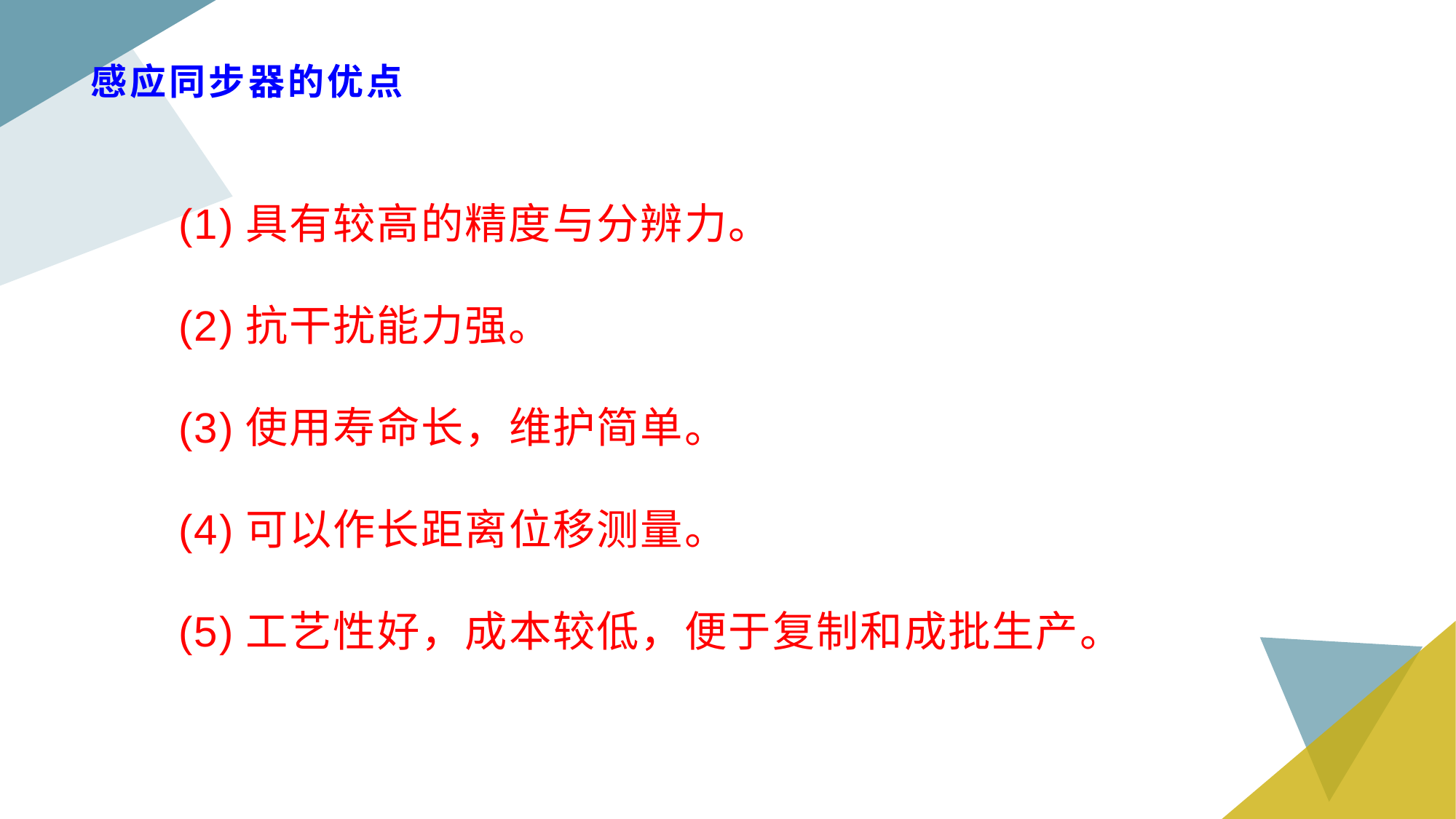

# 感应同步器的优点
(1)具有较高的精度与分辨力。
(2)抗干扰能力强。
(3)使用寿命长，维护简单。
(4)可以作长距离位移测量。
(5)工艺性好，成本较低，便于复制和成批生产。